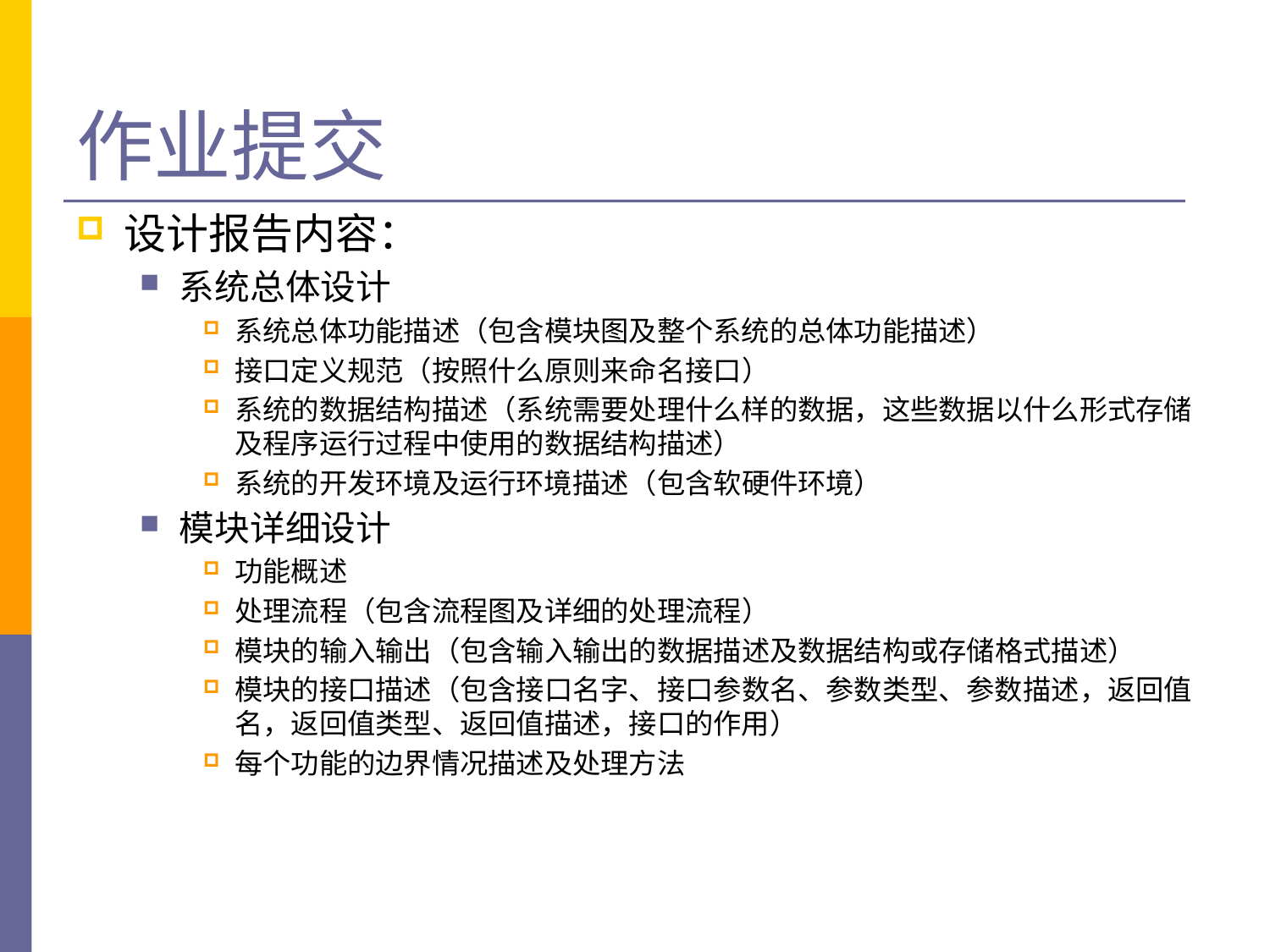

# 作业提交
设计报告内容：
系统总体设计
系统总体功能描述（包含模块图及整个系统的总体功能描述）
接口定义规范（按照什么原则来命名接口）
系统的数据结构描述（系统需要处理什么样的数据，这些数据以什么形式存储及程序运行过程中使用的数据结构描述）
系统的开发环境及运行环境描述（包含软硬件环境）
模块详细设计
功能概述
处理流程（包含流程图及详细的处理流程）
模块的输入输出（包含输入输出的数据描述及数据结构或存储格式描述）
模块的接口描述（包含接口名字、接口参数名、参数类型、参数描述，返回值名，返回值类型、返回值描述，接口的作用）
每个功能的边界情况描述及处理方法